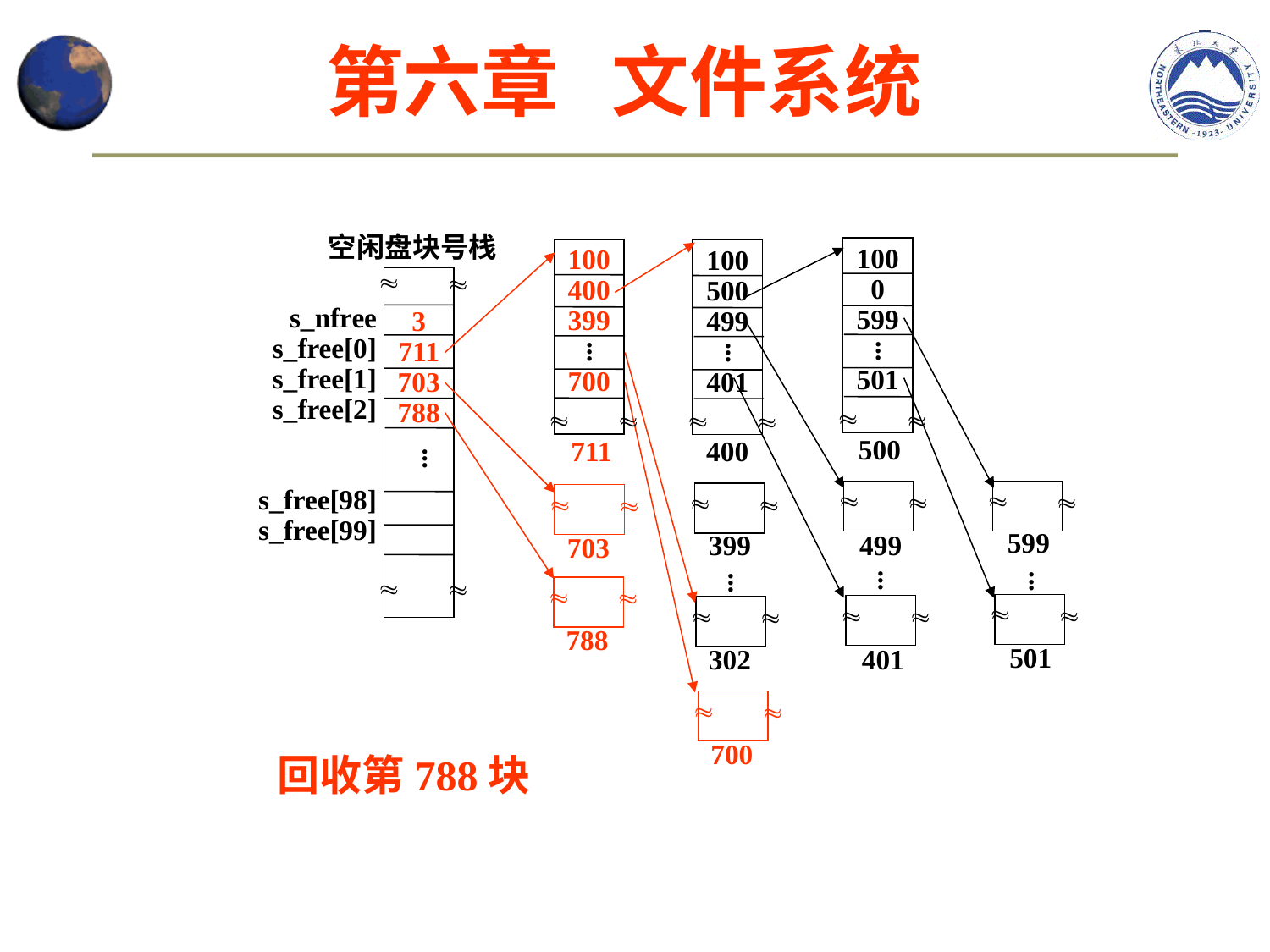

第六章   文件系统
空闲盘块号栈
100
0
599

501

.
.
.

≈
≈

100
400
399

700

.
.
.

≈
≈

100
500
499

401

.
.
.

≈
≈

≈
≈

3
711
703
788

s_nfree
s_free[0]
s_free[1]
s_free[2]

s_free[98]
s_free[99]

500
400
711

.
.
.
≈
≈

≈
≈

≈
≈

≈
≈

703

599
399
499

≈
.
.
.
≈
.
.
.
.
.
.
≈
≈

788
≈
≈

≈
≈

≈
≈

501
302
401
≈
≈

700
回收第788块